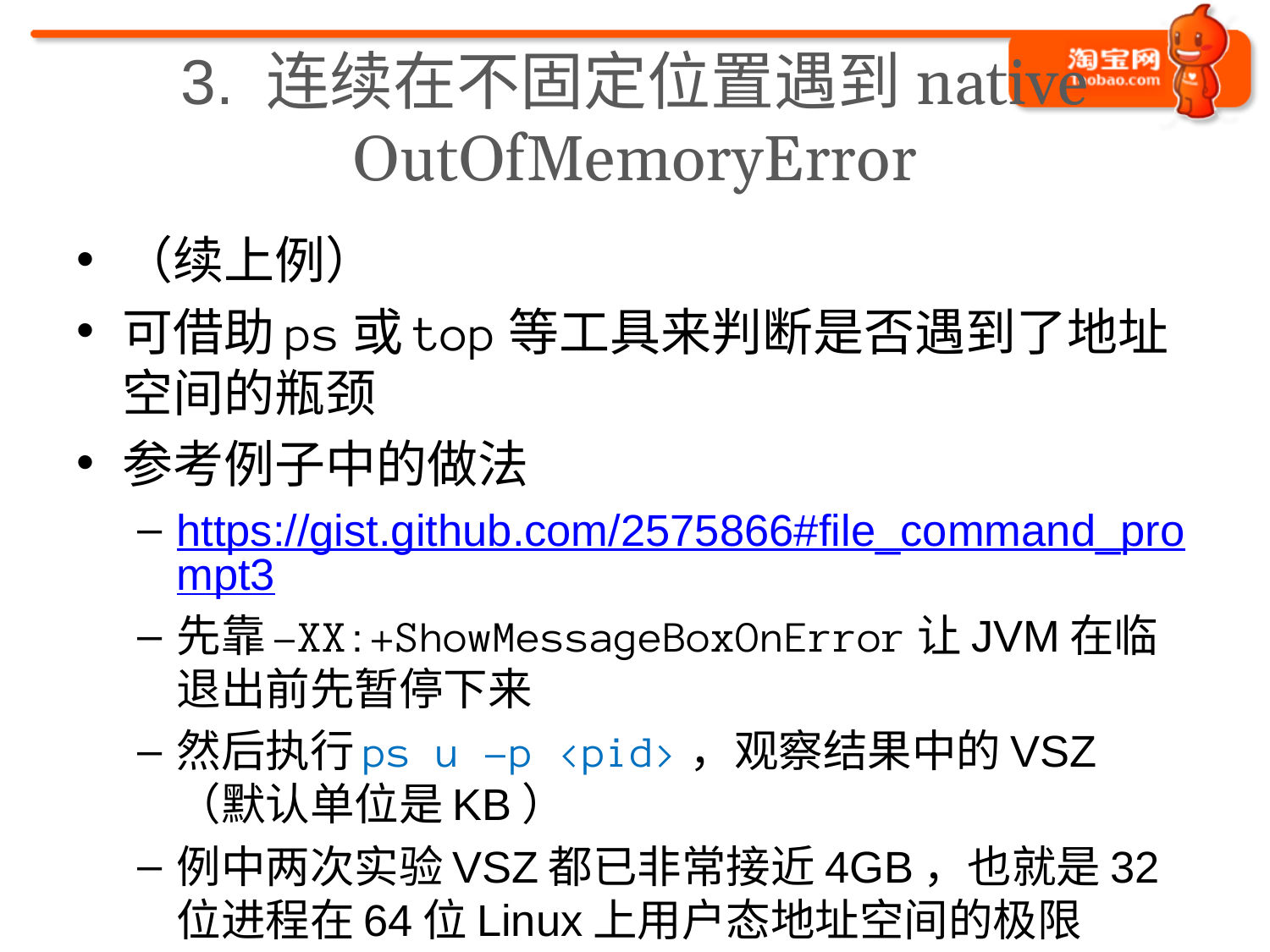

# 3. 连续在不固定位置遇到native OutOfMemoryError
（续上例）
可借助ps或top等工具来判断是否遇到了地址空间的瓶颈
参考例子中的做法
https://gist.github.com/2575866#file_command_prompt3
先靠-XX:+ShowMessageBoxOnError让JVM在临退出前先暂停下来
然后执行ps u -p <pid>，观察结果中的VSZ（默认单位是KB）
例中两次实验VSZ都已非常接近4GB，也就是32位进程在64位Linux上用户态地址空间的极限